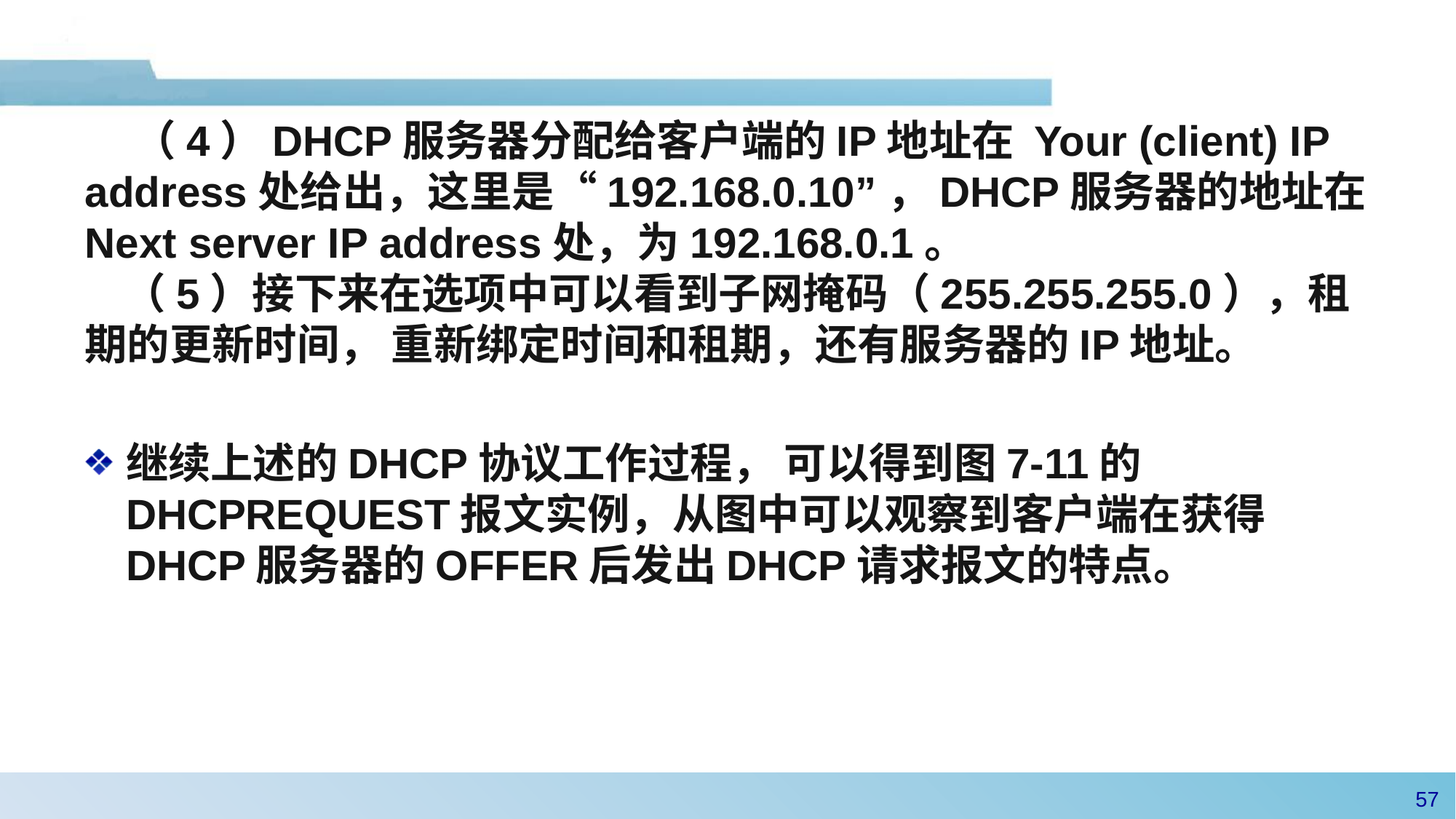

（4）DHCP服务器分配给客户端的IP地址在 Your (client) IP address处给出，这里是“192.168.0.10”，DHCP服务器的地址在Next server IP address处，为192.168.0.1。
    （5）接下来在选项中可以看到子网掩码（255.255.255.0），租期的更新时间， 重新绑定时间和租期，还有服务器的IP地址。

继续上述的DHCP协议工作过程， 可以得到图7-11的DHCPREQUEST报文实例，从图中可以观察到客户端在获得DHCP服务器的OFFER后发出DHCP请求报文的特点。
57